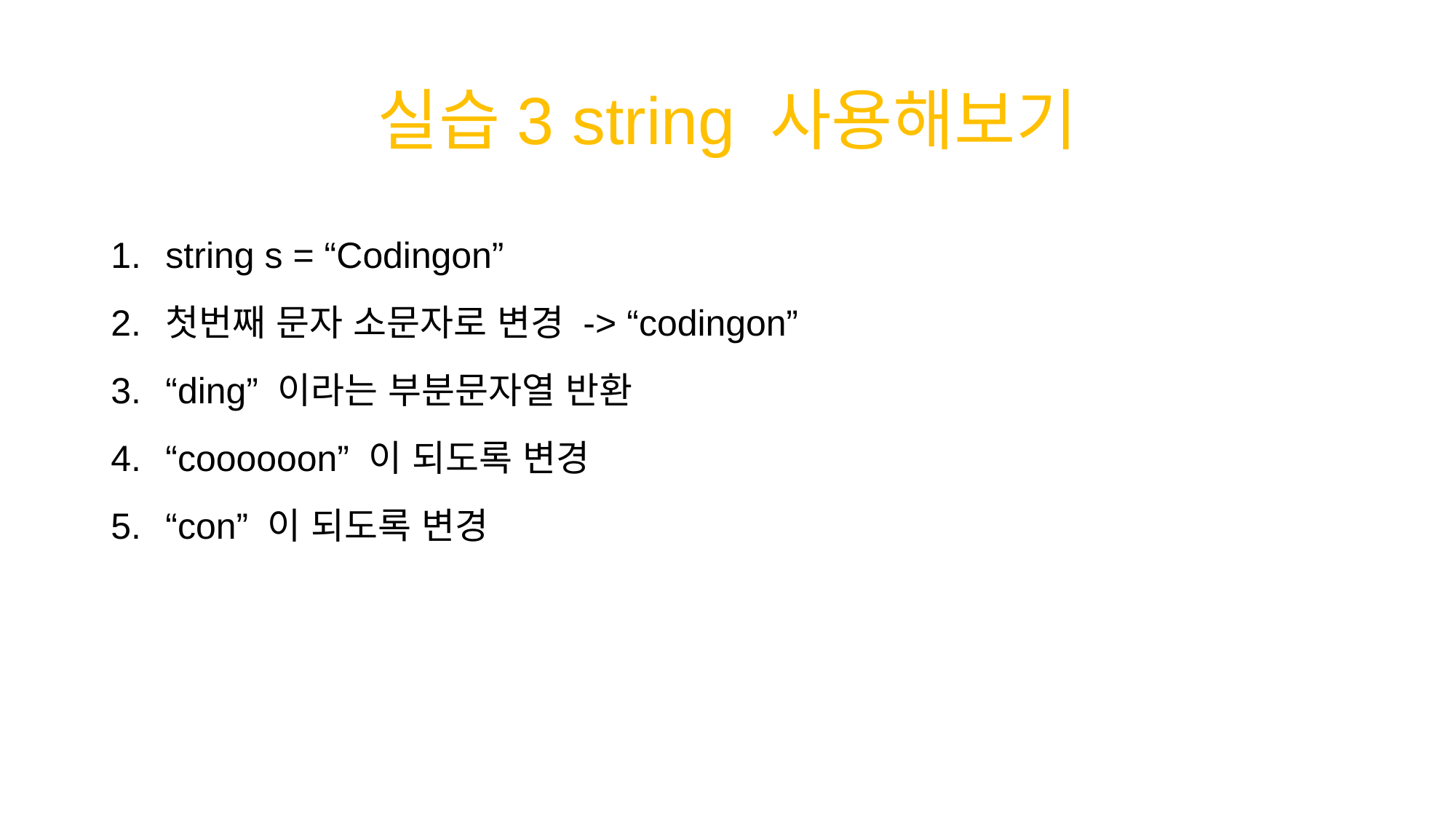

# 실습3 string 사용해보기
string s = “Codingon”
첫번째 문자 소문자로 변경 -> “codingon”
“ding” 이라는 부분문자열 반환
“coooooon” 이 되도록 변경
“con” 이 되도록 변경